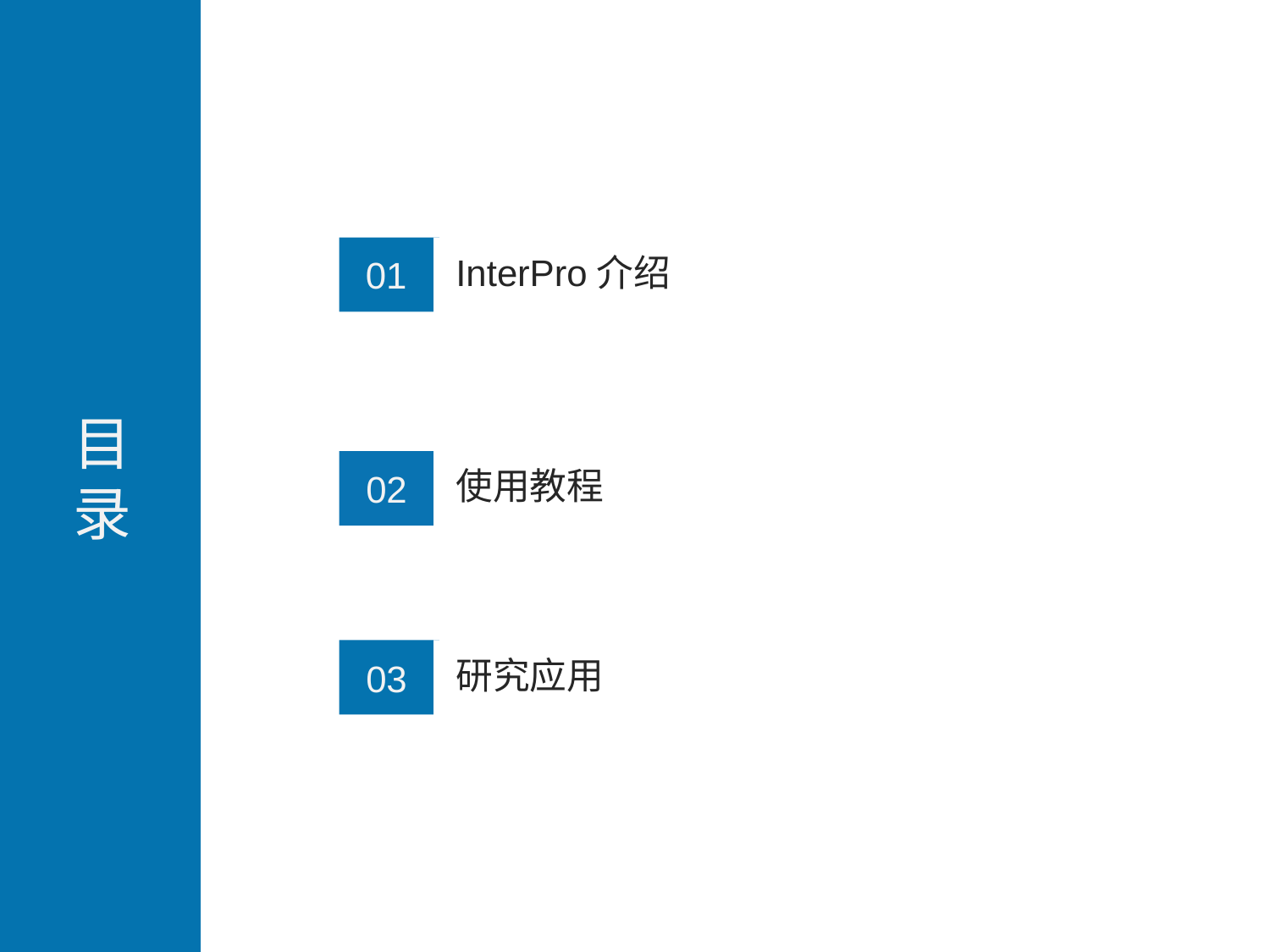

InterPro介绍
01

目
录

使用教程
02

研究应用
03